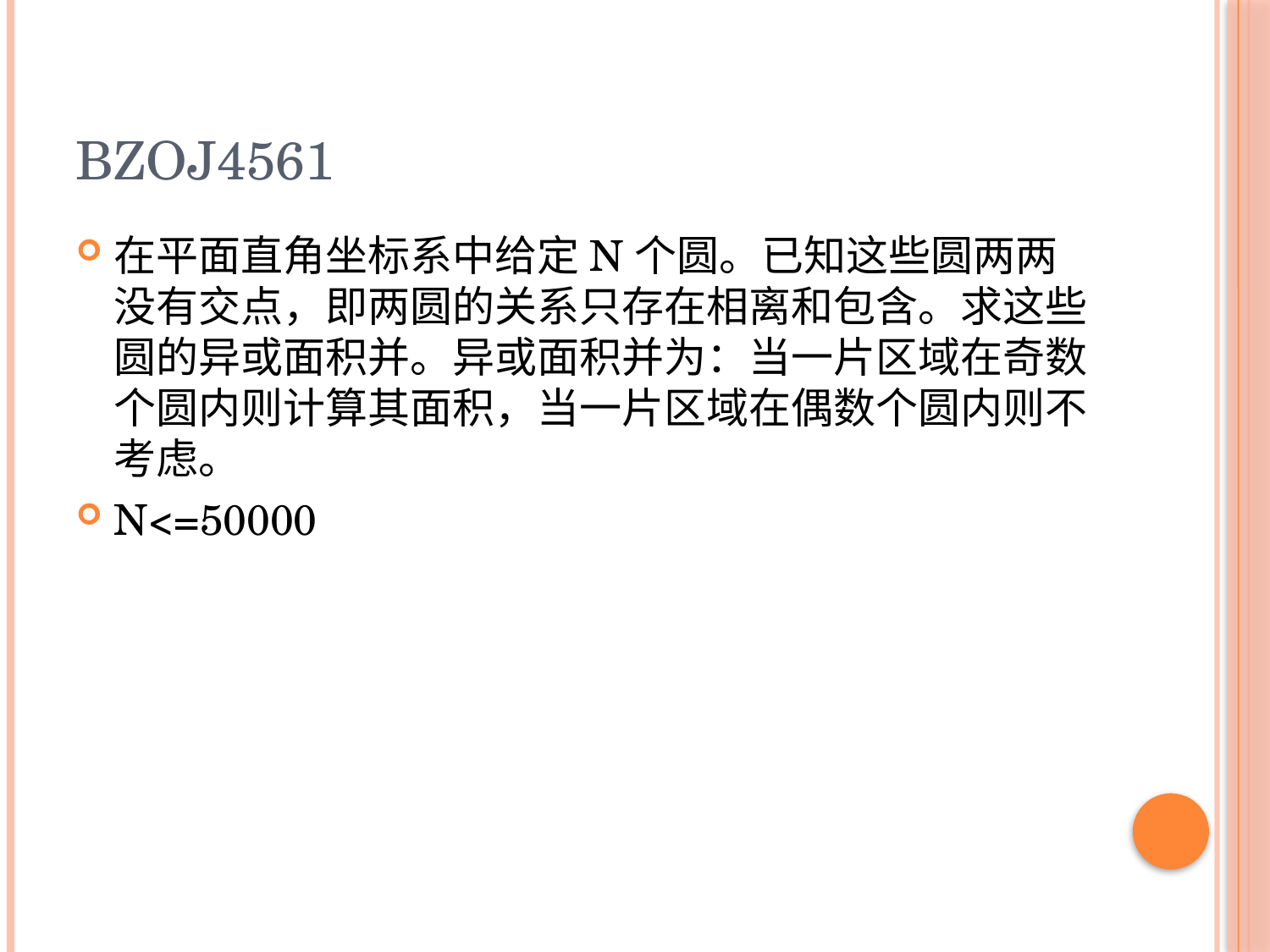

# bzoj4561
在平面直角坐标系中给定N个圆。已知这些圆两两没有交点，即两圆的关系只存在相离和包含。求这些圆的异或面积并。异或面积并为：当一片区域在奇数个圆内则计算其面积，当一片区域在偶数个圆内则不考虑。
N<=50000